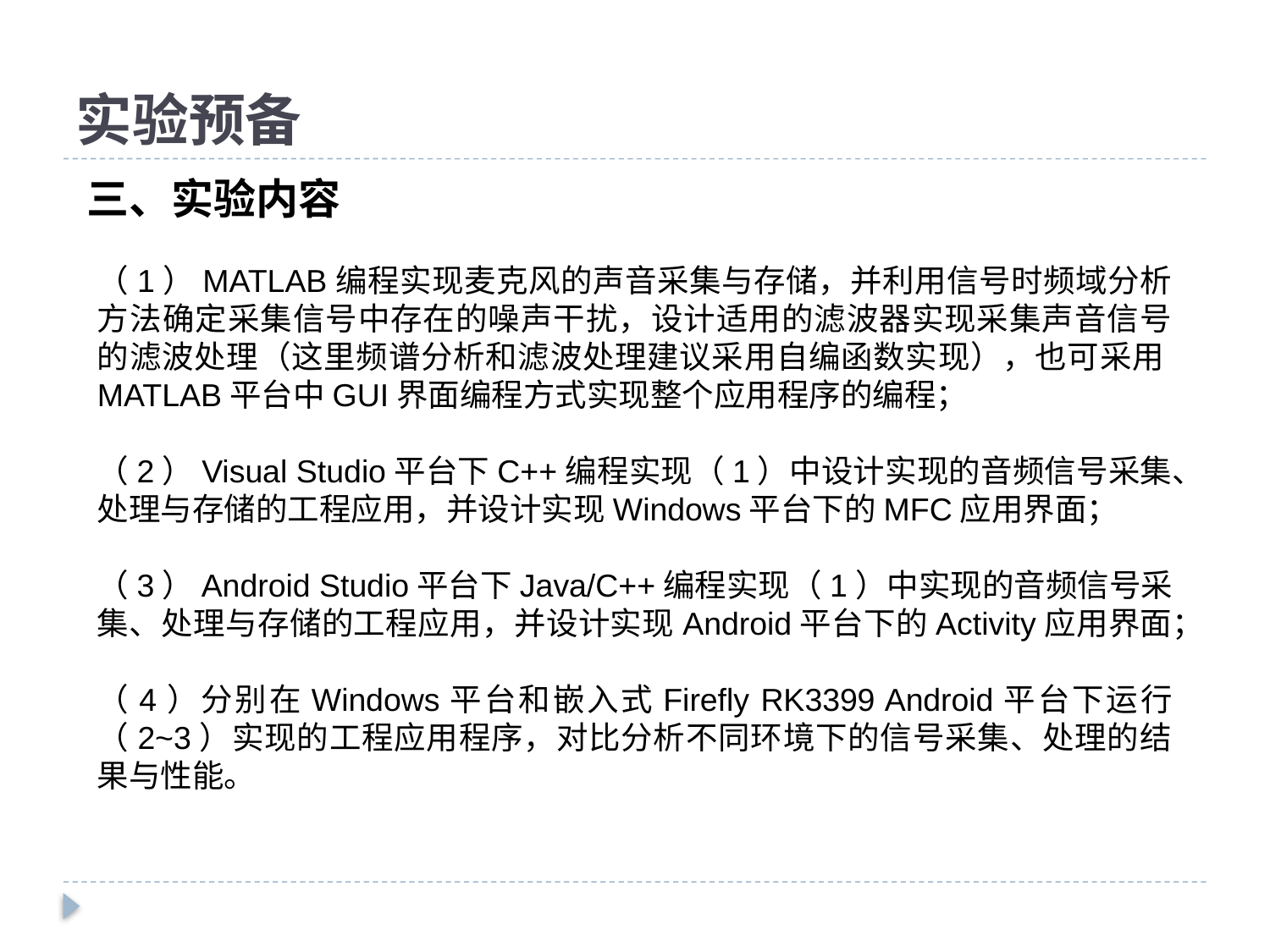

# 实验预备
三、实验内容
（1）MATLAB编程实现麦克风的声音采集与存储，并利用信号时频域分析方法确定采集信号中存在的噪声干扰，设计适用的滤波器实现采集声音信号的滤波处理（这里频谱分析和滤波处理建议采用自编函数实现），也可采用MATLAB平台中GUI界面编程方式实现整个应用程序的编程；

（2）Visual Studio平台下C++编程实现（1）中设计实现的音频信号采集、处理与存储的工程应用，并设计实现Windows平台下的MFC应用界面；

（3）Android Studio平台下Java/C++编程实现（1）中实现的音频信号采集、处理与存储的工程应用，并设计实现Android平台下的Activity应用界面；

（4）分别在Windows平台和嵌入式Firefly RK3399 Android平台下运行（2~3）实现的工程应用程序，对比分析不同环境下的信号采集、处理的结果与性能。